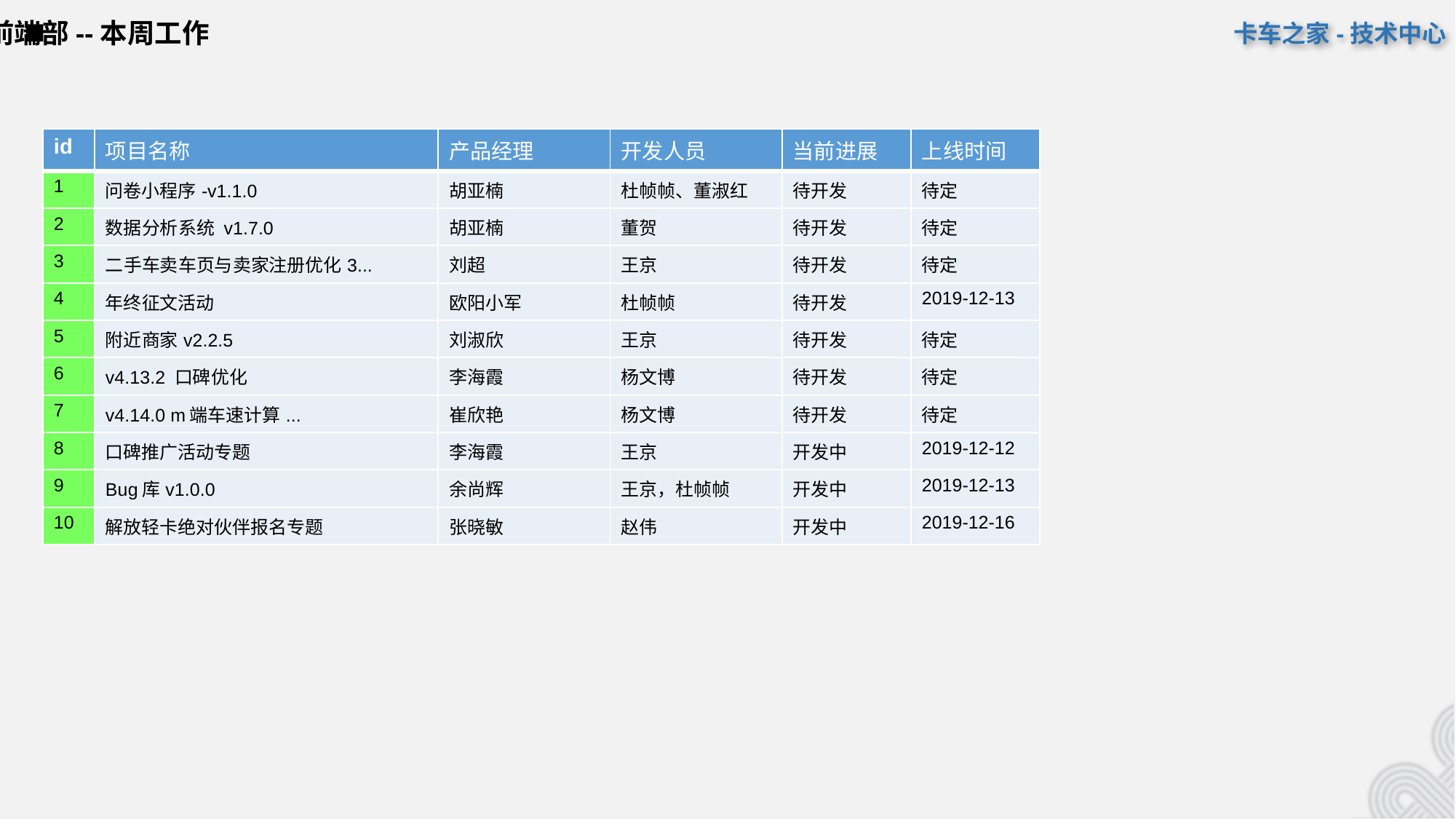

前端部--本周工作
| id | 项目名称 | 产品经理 | 开发人员 | 当前进展 | 上线时间 |
| --- | --- | --- | --- | --- | --- |
| 1 | 问卷小程序-v1.1.0 | 胡亚楠 | 杜帧帧、董淑红 | 待开发 | 待定 |
| 2 | 数据分析系统 v1.7.0 | 胡亚楠 | 董贺 | 待开发 | 待定 |
| 3 | 二手车卖车页与卖家注册优化3... | 刘超 | 王京 | 待开发 | 待定 |
| 4 | 年终征文活动 | 欧阳小军 | 杜帧帧 | 待开发 | 2019-12-13 |
| 5 | 附近商家v2.2.5 | 刘淑欣 | 王京 | 待开发 | 待定 |
| 6 | v4.13.2 口碑优化 | 李海霞 | 杨文博 | 待开发 | 待定 |
| 7 | v4.14.0 m端车速计算... | 崔欣艳 | 杨文博 | 待开发 | 待定 |
| 8 | 口碑推广活动专题 | 李海霞 | 王京 | 开发中 | 2019-12-12 |
| 9 | Bug库v1.0.0 | 余尚辉 | 王京，杜帧帧 | 开发中 | 2019-12-13 |
| 10 | 解放轻卡绝对伙伴报名专题 | 张晓敏 | 赵伟 | 开发中 | 2019-12-16 |